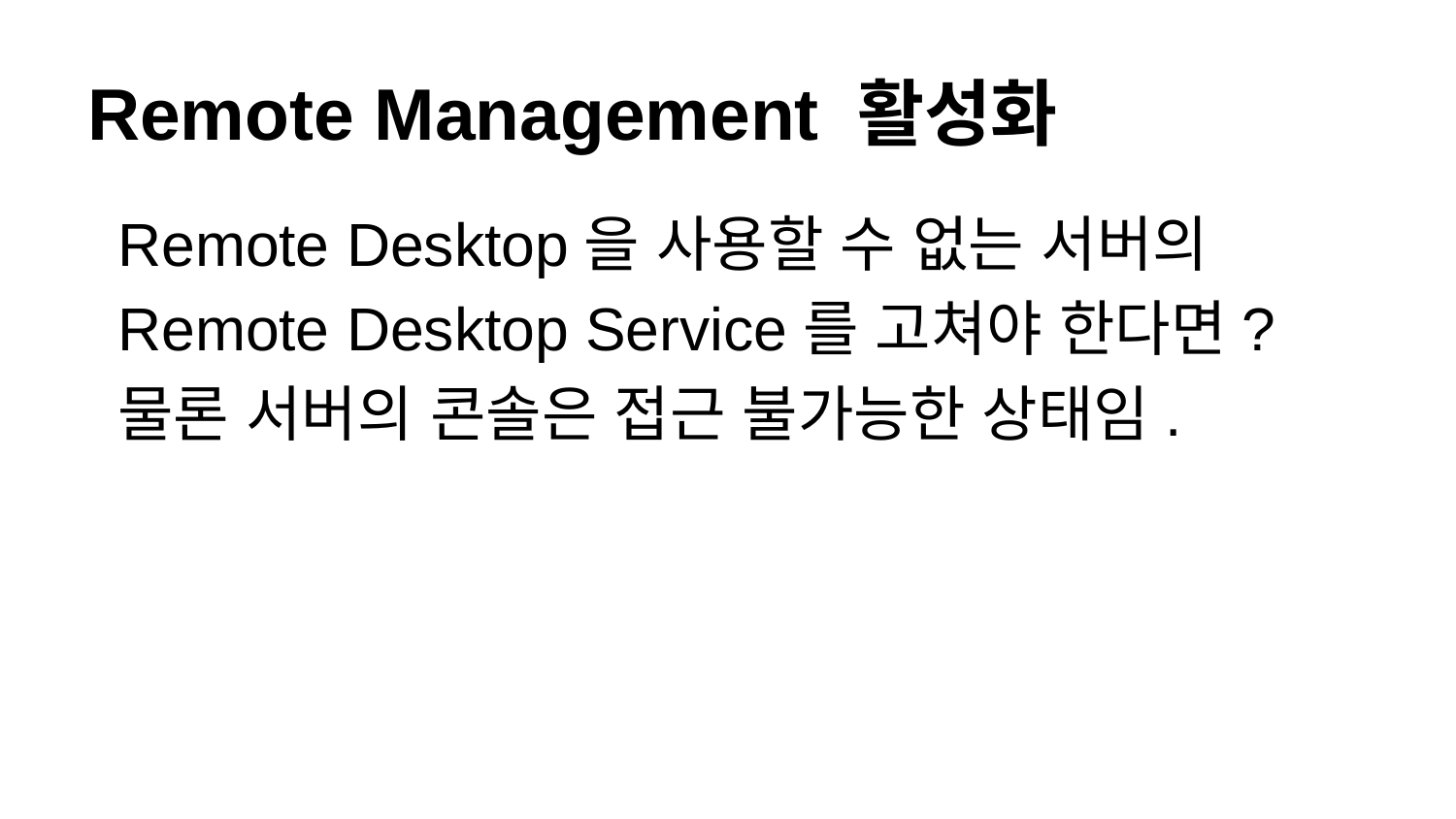

# Remote Management 활성화
Remote Desktop을 사용할 수 없는 서버의
Remote Desktop Service를 고쳐야 한다면?
물론 서버의 콘솔은 접근 불가능한 상태임.